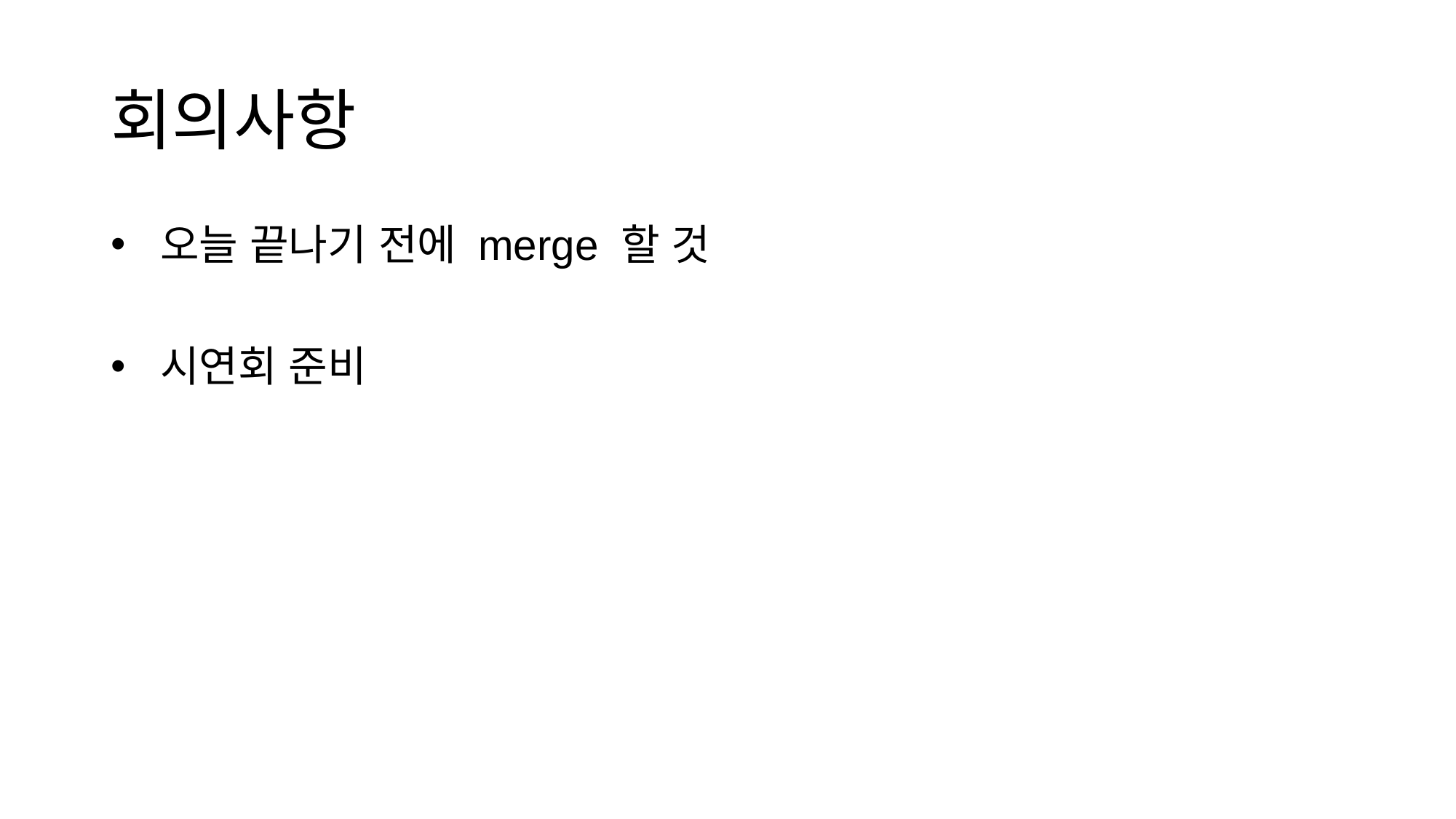

# 회의사항
 오늘 끝나기 전에 merge 할 것

 시연회 준비